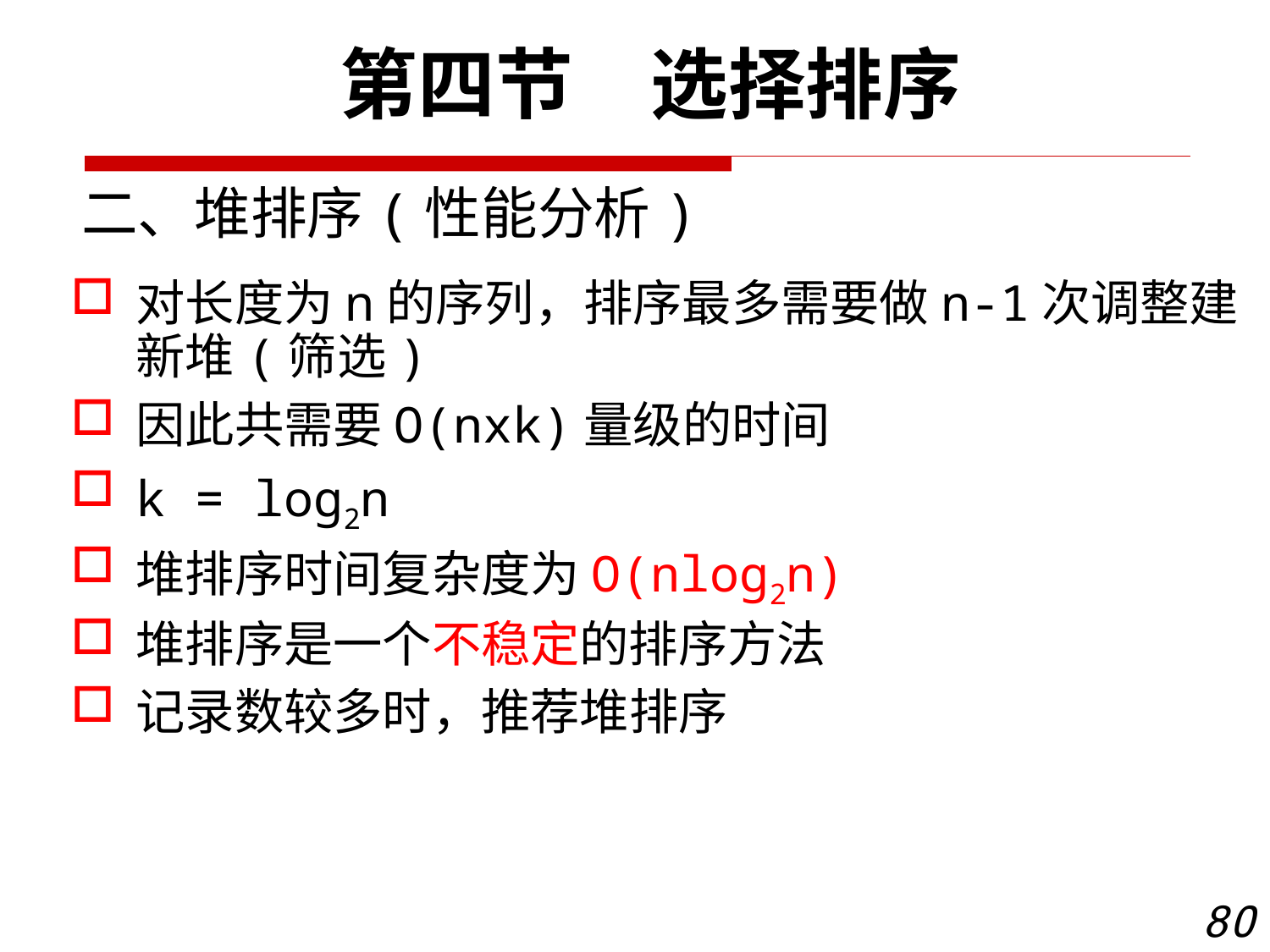

第四节　选择排序
二、堆排序(性能分析)
对长度为n的序列，排序最多需要做n-1次调整建新堆(筛选)
因此共需要O(nxk)量级的时间
k = log2n
堆排序时间复杂度为O(nlog2n)
堆排序是一个不稳定的排序方法
记录数较多时，推荐堆排序
80